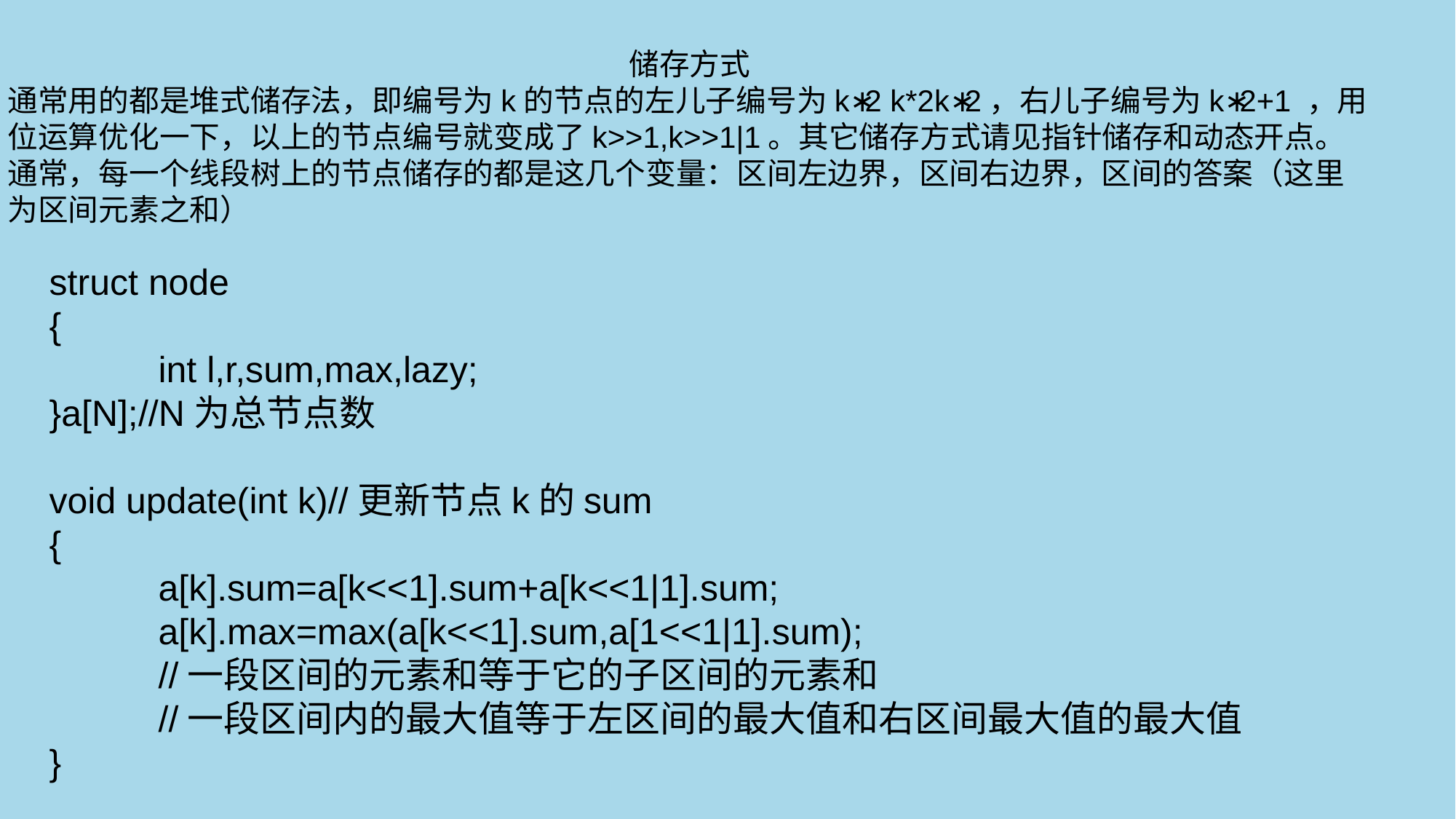

储存方式
通常用的都是堆式储存法，即编号为k的节点的左儿子编号为k∗2 k*2k∗2，右儿子编号为k∗2+1 ，用位运算优化一下，以上的节点编号就变成了k>>1,k>>1|1。其它储存方式请见指针储存和动态开点。通常，每一个线段树上的节点储存的都是这几个变量：区间左边界，区间右边界，区间的答案（这里为区间元素之和）

struct node
{
	int l,r,sum,max,lazy;
}a[N];//N为总节点数

void update(int k)//更新节点k的sum
{
	a[k].sum=a[k<<1].sum+a[k<<1|1].sum;
	a[k].max=max(a[k<<1].sum,a[1<<1|1].sum);
	//一段区间的元素和等于它的子区间的元素和
	//一段区间内的最大值等于左区间的最大值和右区间最大值的最大值
}